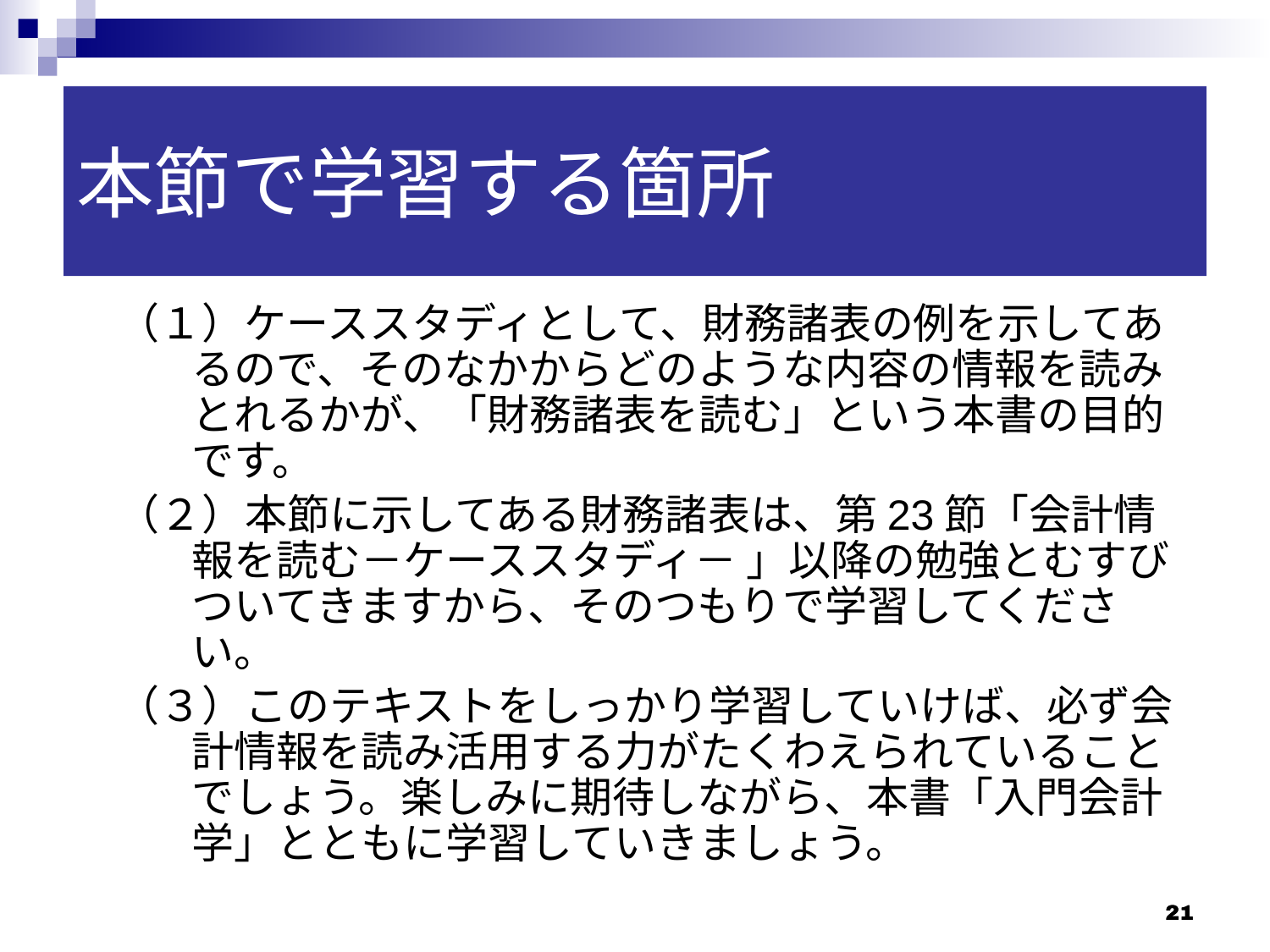

本節で学習する箇所
（１）ケーススタディとして、財務諸表の例を示してあるので、そのなかからどのような内容の情報を読みとれるかが、「財務諸表を読む」という本書の目的です。
（２）本節に示してある財務諸表は、第23節「会計情報を読む－ケーススタディ－ 」以降の勉強とむすびついてきますから、そのつもりで学習してください。
（３）このテキストをしっかり学習していけば、必ず会計情報を読み活用する力がたくわえられていることでしょう。楽しみに期待しながら、本書「入門会計学」とともに学習していきましょう。

21
21